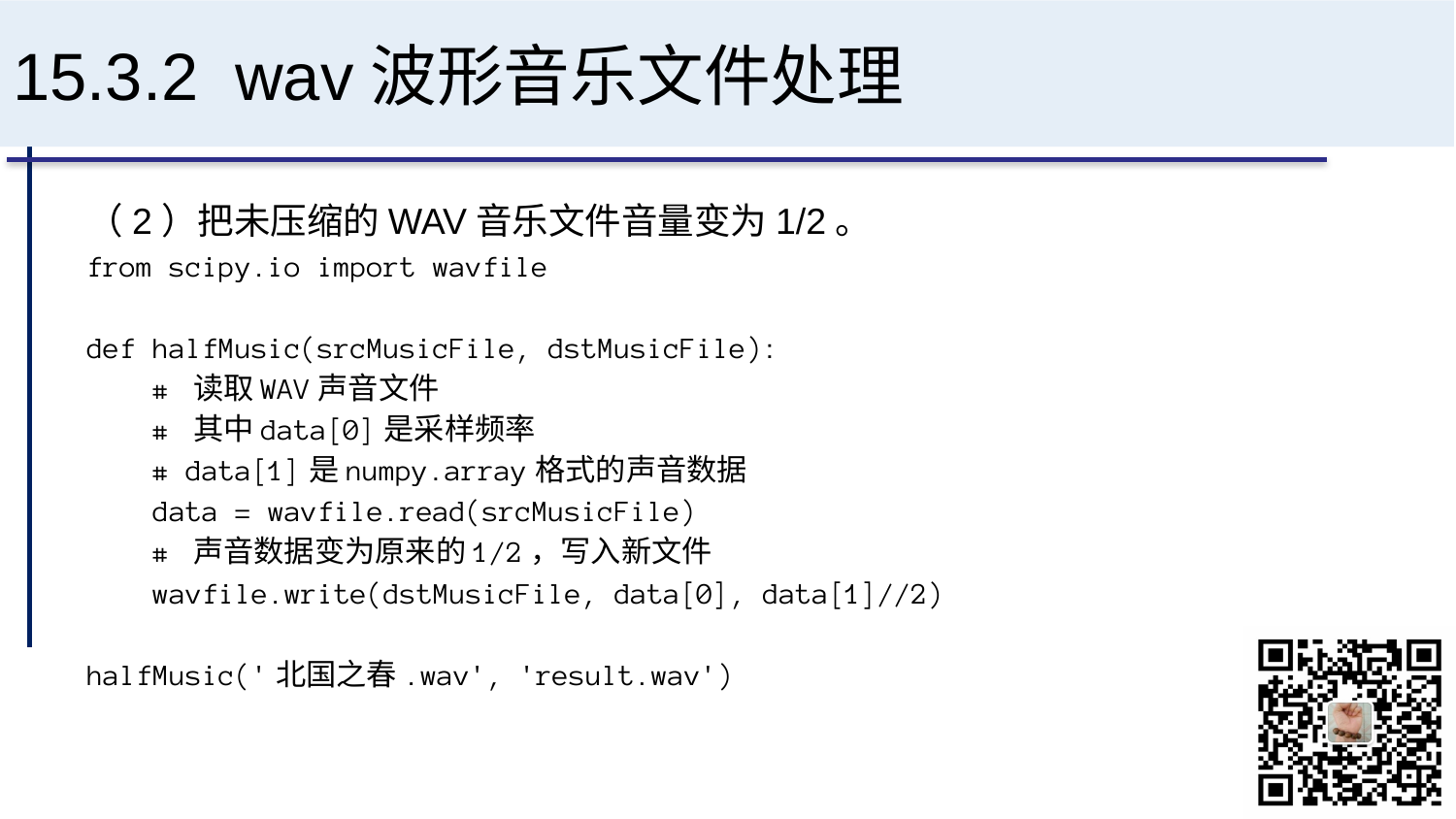

# 15.3.2  wav波形音乐文件处理
（2）把未压缩的WAV音乐文件音量变为1/2。
from scipy.io import wavfile

def halfMusic(srcMusicFile, dstMusicFile):
    # 读取WAV声音文件
    # 其中data[0]是采样频率
    # data[1]是numpy.array格式的声音数据
    data = wavfile.read(srcMusicFile)
    # 声音数据变为原来的1/2，写入新文件
    wavfile.write(dstMusicFile, data[0], data[1]//2)

halfMusic('北国之春.wav', 'result.wav')